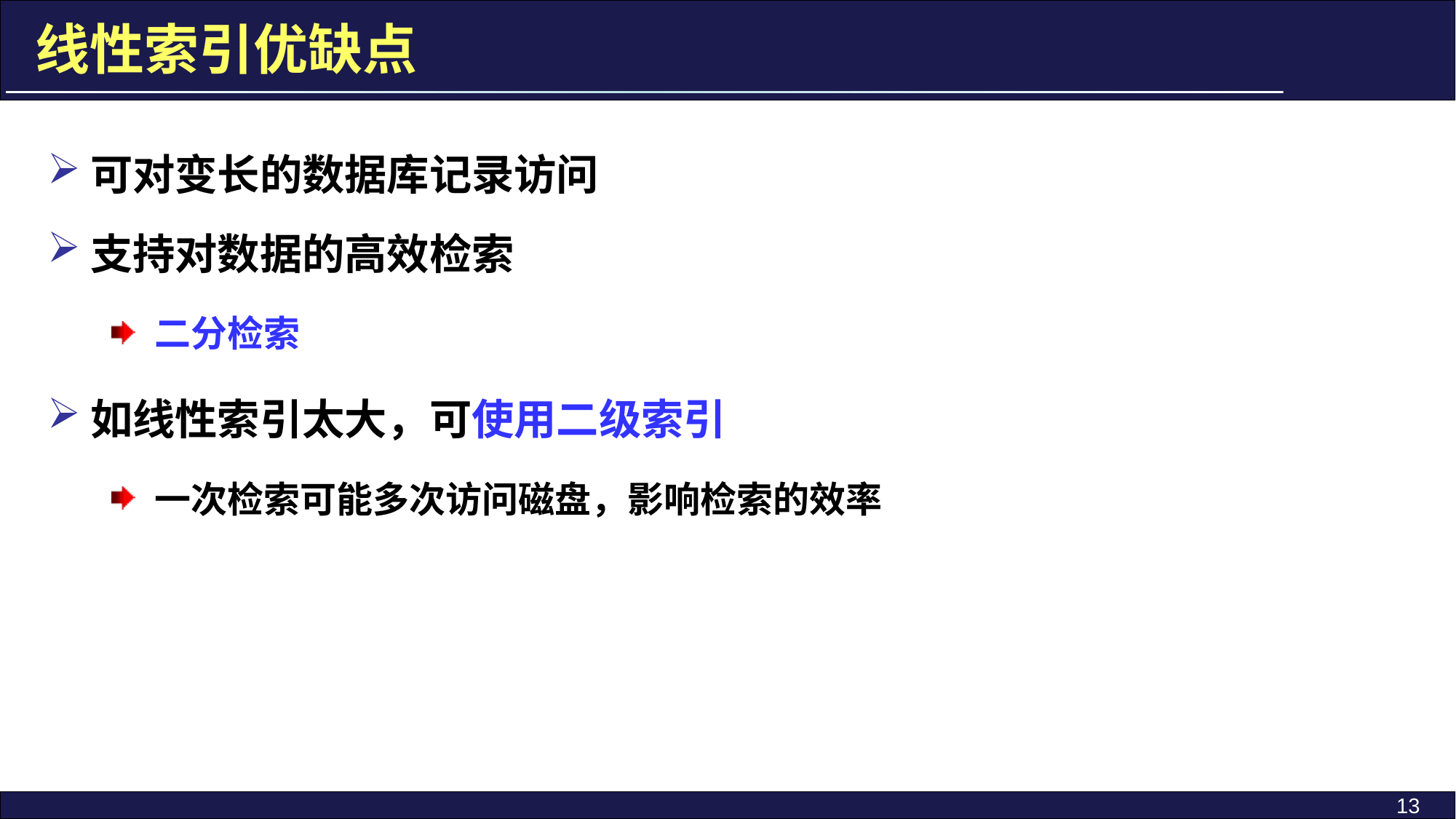

线性索引优缺点
可对变长的数据库记录访问
支持对数据的高效检索
二分检索
如线性索引太大，可使用二级索引
一次检索可能多次访问磁盘，影响检索的效率
13